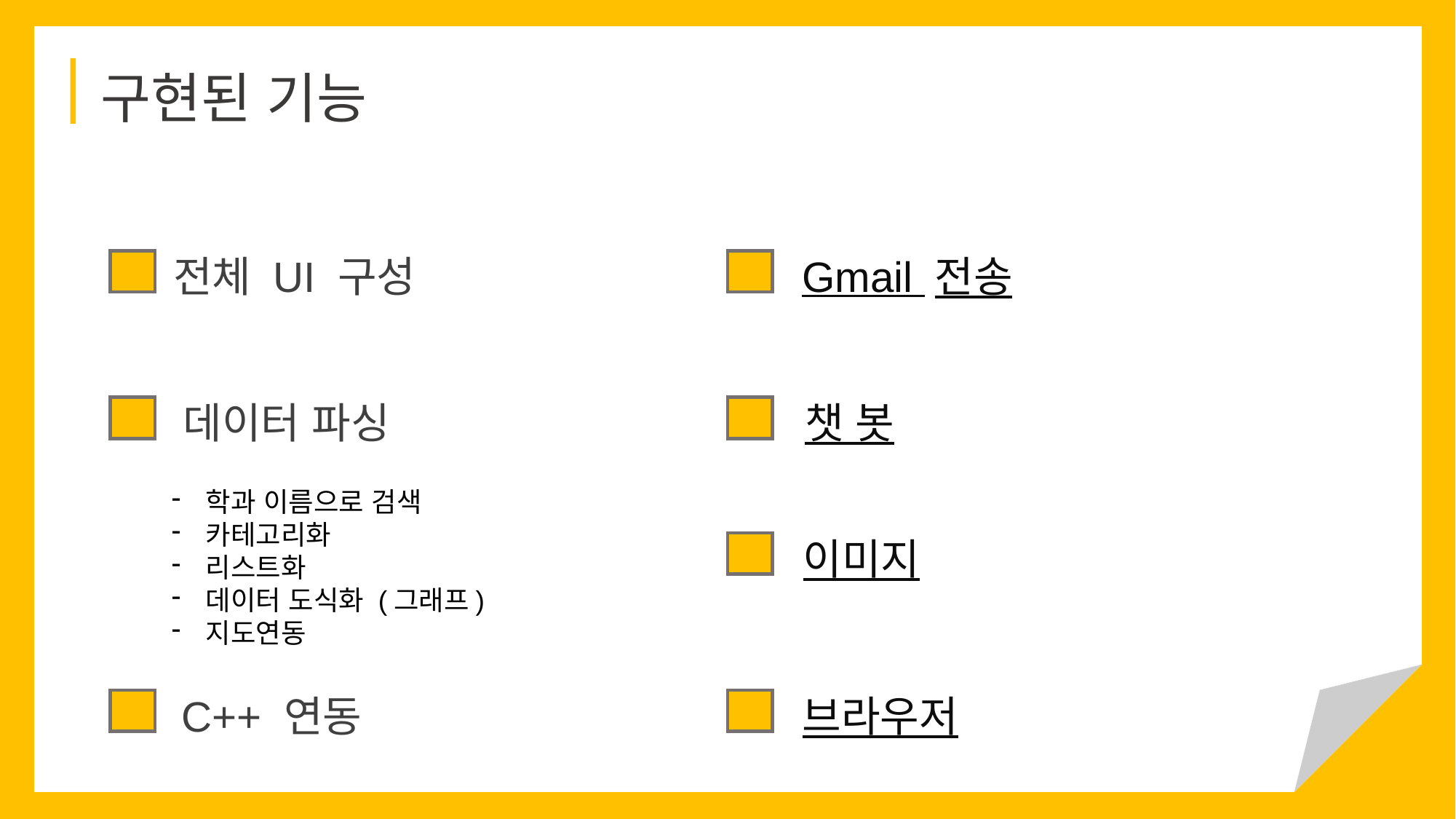

구현된 기능
3
전체 UI 구성
Gmail 전송

1
4
3
데이터 파싱
챗 봇

학과 이름으로 검색
카테고리화
리스트화
데이터 도식화 (그래프)
지도연동

이미지

C++ 연동
브라우저